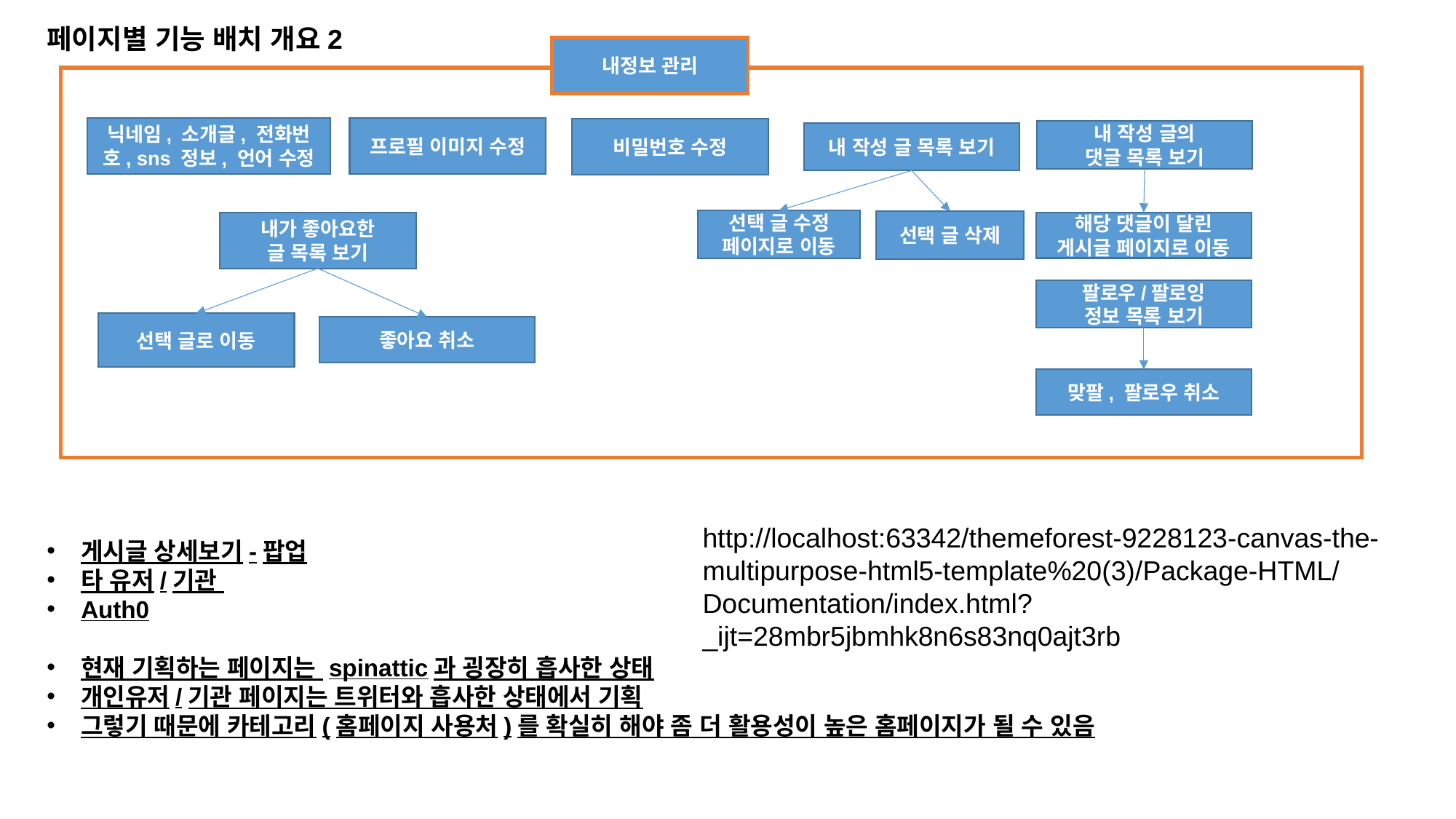

페이지별 기능 배치 개요2
내정보 관리

닉네임, 소개글, 전화번호, sns 정보, 언어 수정
프로필 이미지 수정
비밀번호 수정
내 작성 글의
댓글 목록 보기
내 작성 글 목록 보기
선택 글 수정
페이지로 이동
선택 글 삭제
내가 좋아요한
글 목록 보기
해당 댓글이 달린 게시글 페이지로 이동
팔로우/팔로잉
정보 목록 보기
선택 글로 이동
좋아요 취소
맞팔, 팔로우 취소
http://localhost:63342/themeforest-9228123-canvas-the-multipurpose-html5-template%20(3)/Package-HTML/Documentation/index.html?_ijt=28mbr5jbmhk8n6s83nq0ajt3rb
게시글 상세보기-팝업
타 유저/기관
Auth0

현재 기획하는 페이지는 spinattic과 굉장히 흡사한 상태
개인유저/기관 페이지는 트위터와 흡사한 상태에서 기획
그렇기 때문에 카테고리(홈페이지 사용처)를 확실히 해야 좀 더 활용성이 높은 홈페이지가 될 수 있음